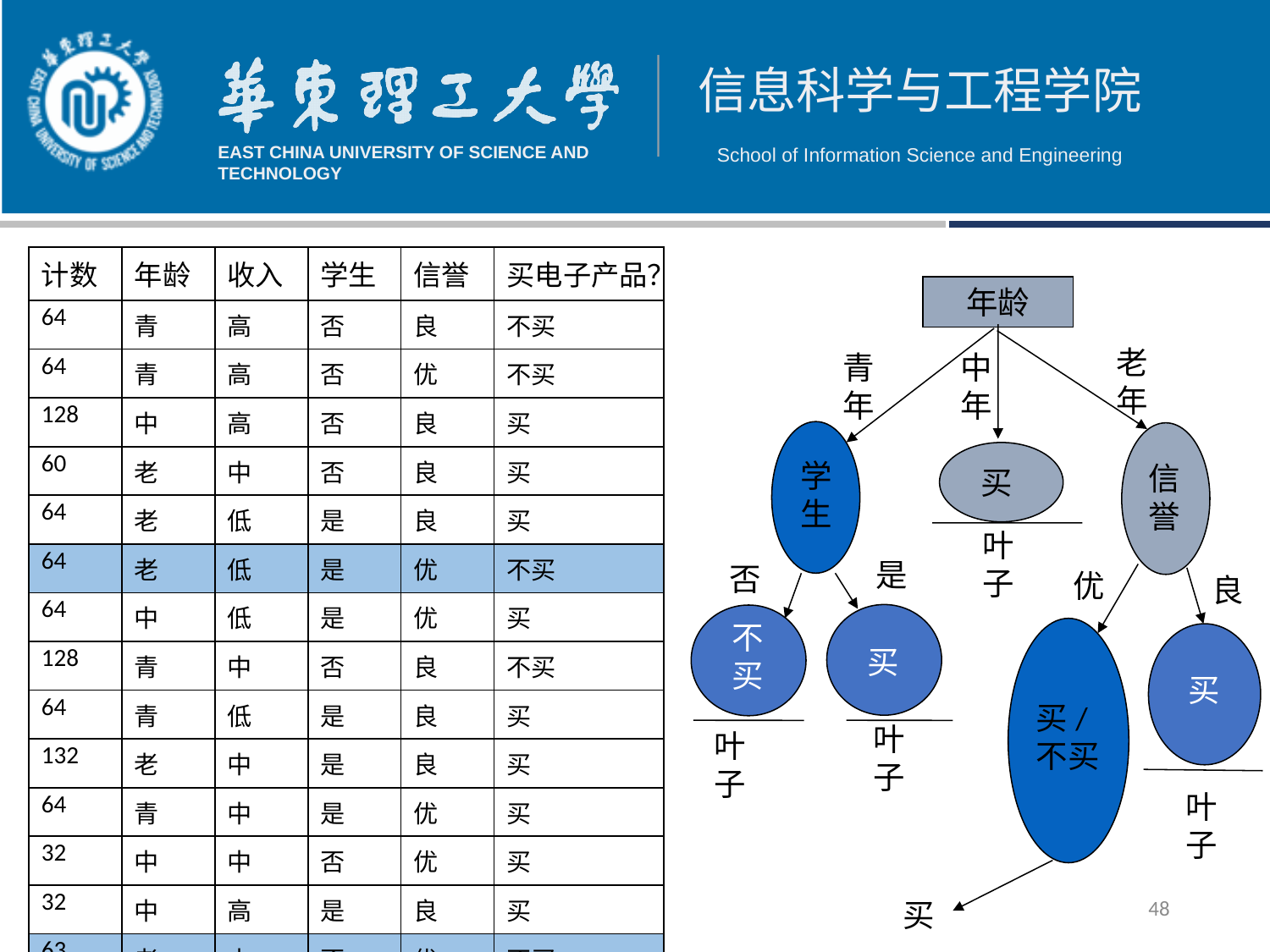

| 计数 | 年龄 | 收入 | 学生 | 信誉 | 买电子产品？ |
| --- | --- | --- | --- | --- | --- |
| 64 | 青 | 高 | 否 | 良 | 不买 |
| 64 | 青 | 高 | 否 | 优 | 不买 |
| 128 | 中 | 高 | 否 | 良 | 买 |
| 60 | 老 | 中 | 否 | 良 | 买 |
| 64 | 老 | 低 | 是 | 良 | 买 |
| 64 | 老 | 低 | 是 | 优 | 不买 |
| 64 | 中 | 低 | 是 | 优 | 买 |
| 128 | 青 | 中 | 否 | 良 | 不买 |
| 64 | 青 | 低 | 是 | 良 | 买 |
| 132 | 老 | 中 | 是 | 良 | 买 |
| 64 | 青 | 中 | 是 | 优 | 买 |
| 32 | 中 | 中 | 否 | 优 | 买 |
| 32 | 中 | 高 | 是 | 良 | 买 |
| 63 | 老 | 中 | 否 | 优 | 不买 |
| 1 | 老 | 中 | 否 | 优 | 买 |
年龄

老年
青年
中年

学生
信誉
买
叶子

是
否
优
良

不买

买
买
买/
不买
叶子
叶子

叶子

48
买